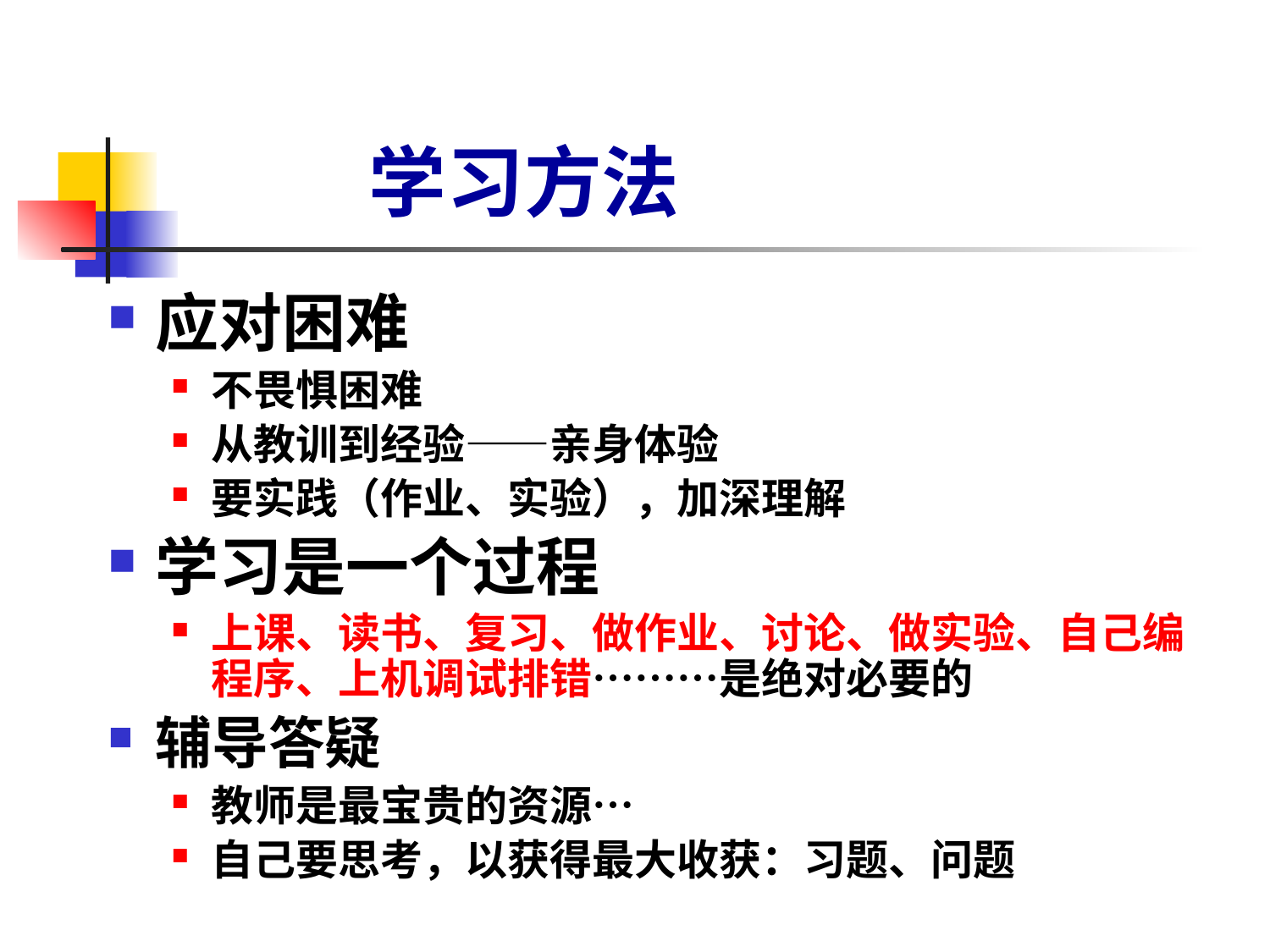

# 学习方法
应对困难
不畏惧困难
从教训到经验——亲身体验
要实践（作业、实验），加深理解
学习是一个过程
上课、读书、复习、做作业、讨论、做实验、自己编程序、上机调试排错………是绝对必要的
辅导答疑
教师是最宝贵的资源…
自己要思考，以获得最大收获：习题、问题